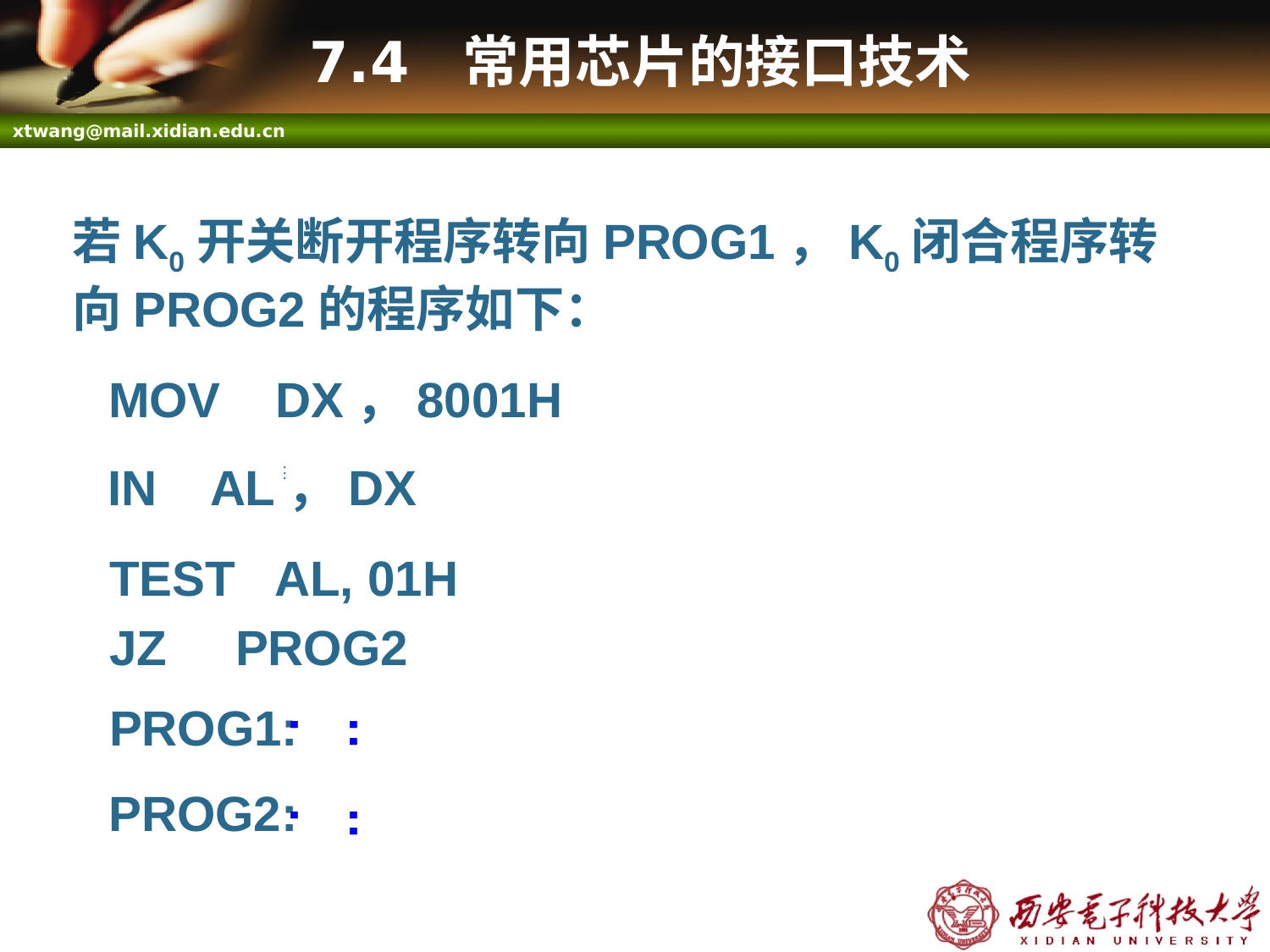

# 7.4  常用芯片的接口技术
若K0开关断开程序转向PROG1，K0闭合程序转
向PROG2的程序如下：

MOV    DX，8001H
IN    AL，DX
···
TEST   AL, 01H
JZ     PROG2
PROG1:
···
PROG2:
···